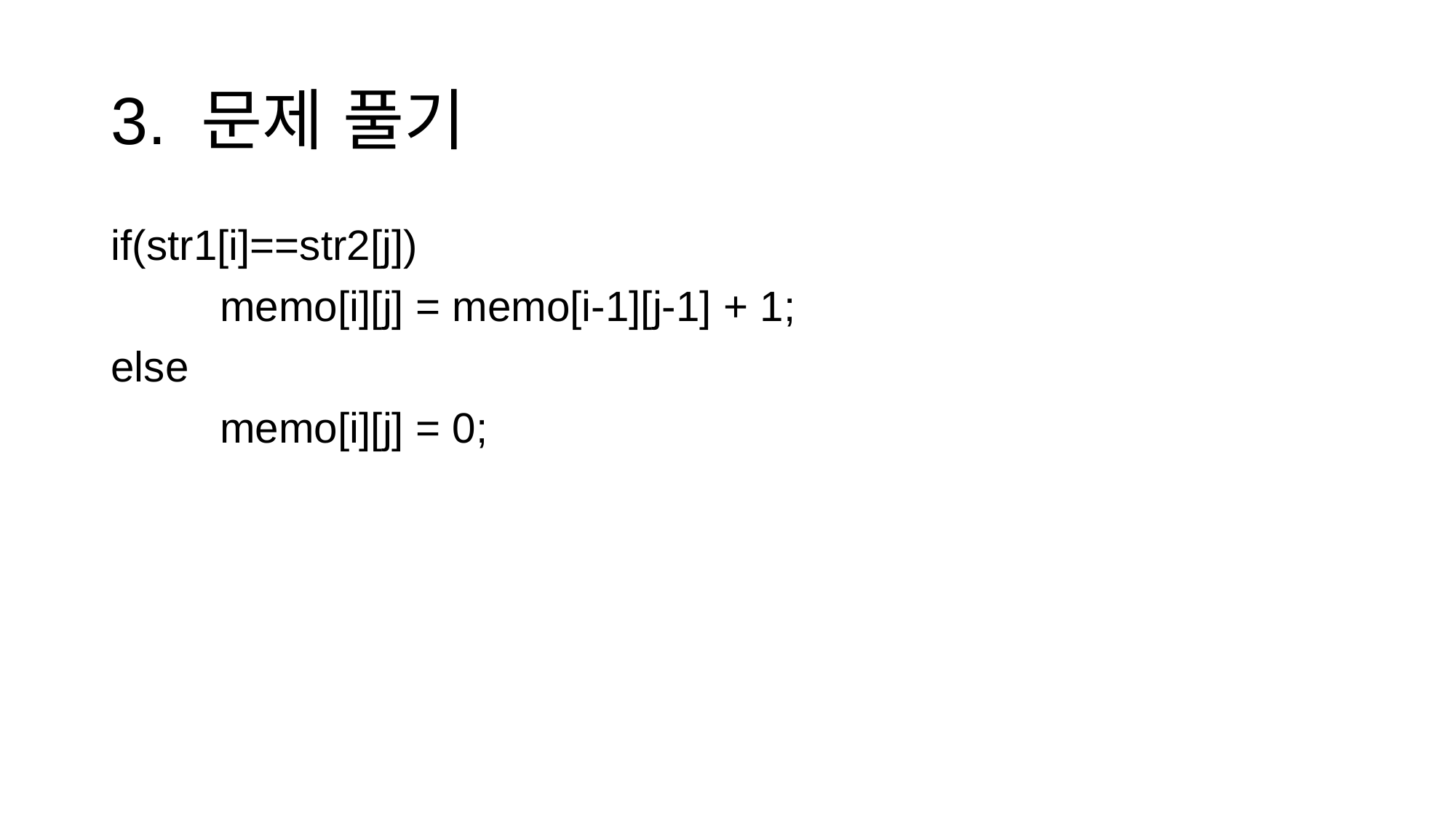

# 3. 문제 풀기
if(str1[i]==str2[j])
	memo[i][j] = memo[i-1][j-1] + 1;
else
	memo[i][j] = 0;